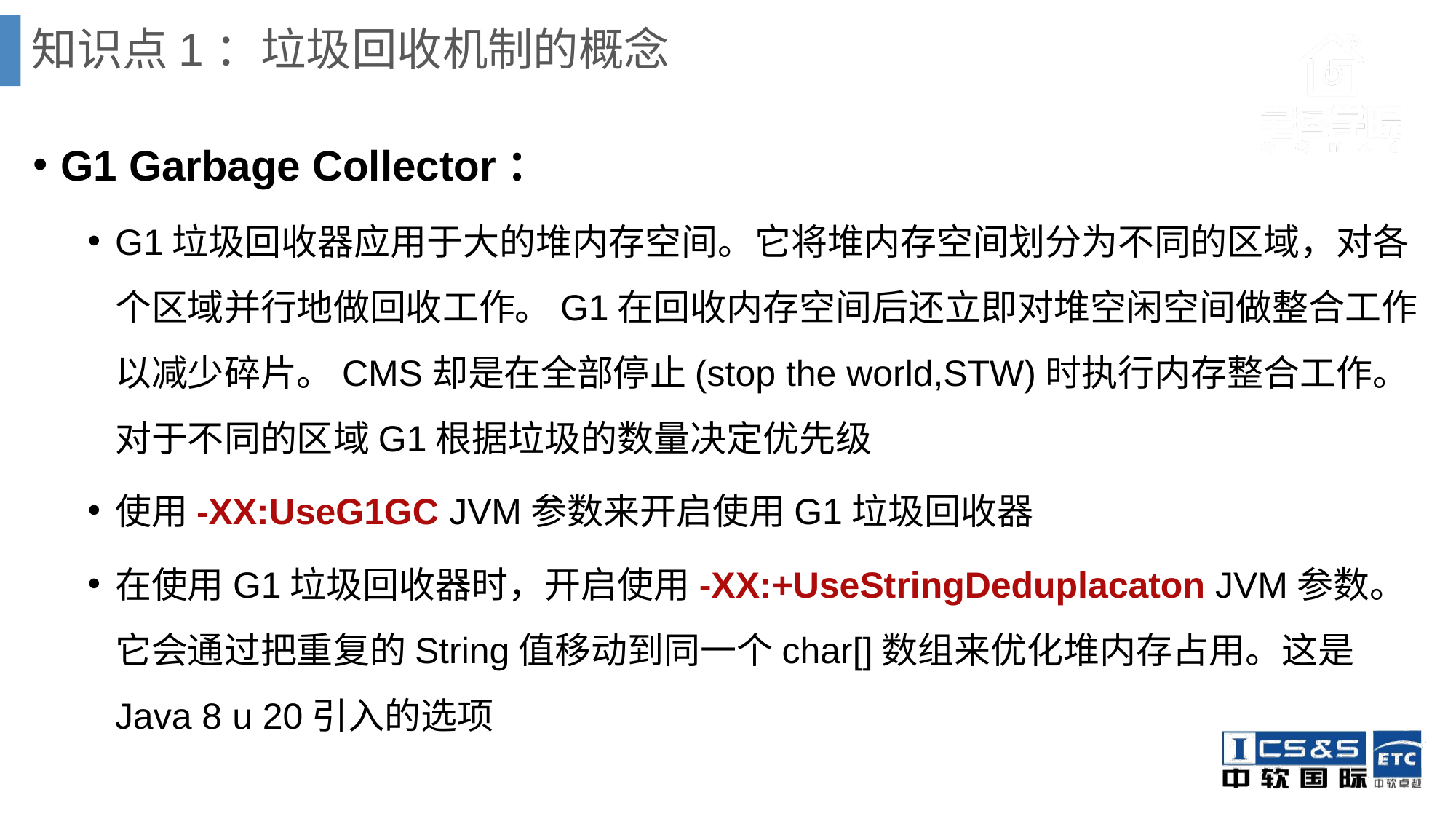

# 知识点1：垃圾回收机制的概念
G1 Garbage Collector：
G1垃圾回收器应用于大的堆内存空间。它将堆内存空间划分为不同的区域，对各个区域并行地做回收工作。G1在回收内存空间后还立即对堆空闲空间做整合工作以减少碎片。CMS却是在全部停止(stop the world,STW)时执行内存整合工作。对于不同的区域G1根据垃圾的数量决定优先级
使用-XX:UseG1GC JVM参数来开启使用G1垃圾回收器
在使用G1垃圾回收器时，开启使用-XX:+UseStringDeduplacaton JVM参数。它会通过把重复的String值移动到同一个char[]数组来优化堆内存占用。这是Java 8 u 20引入的选项